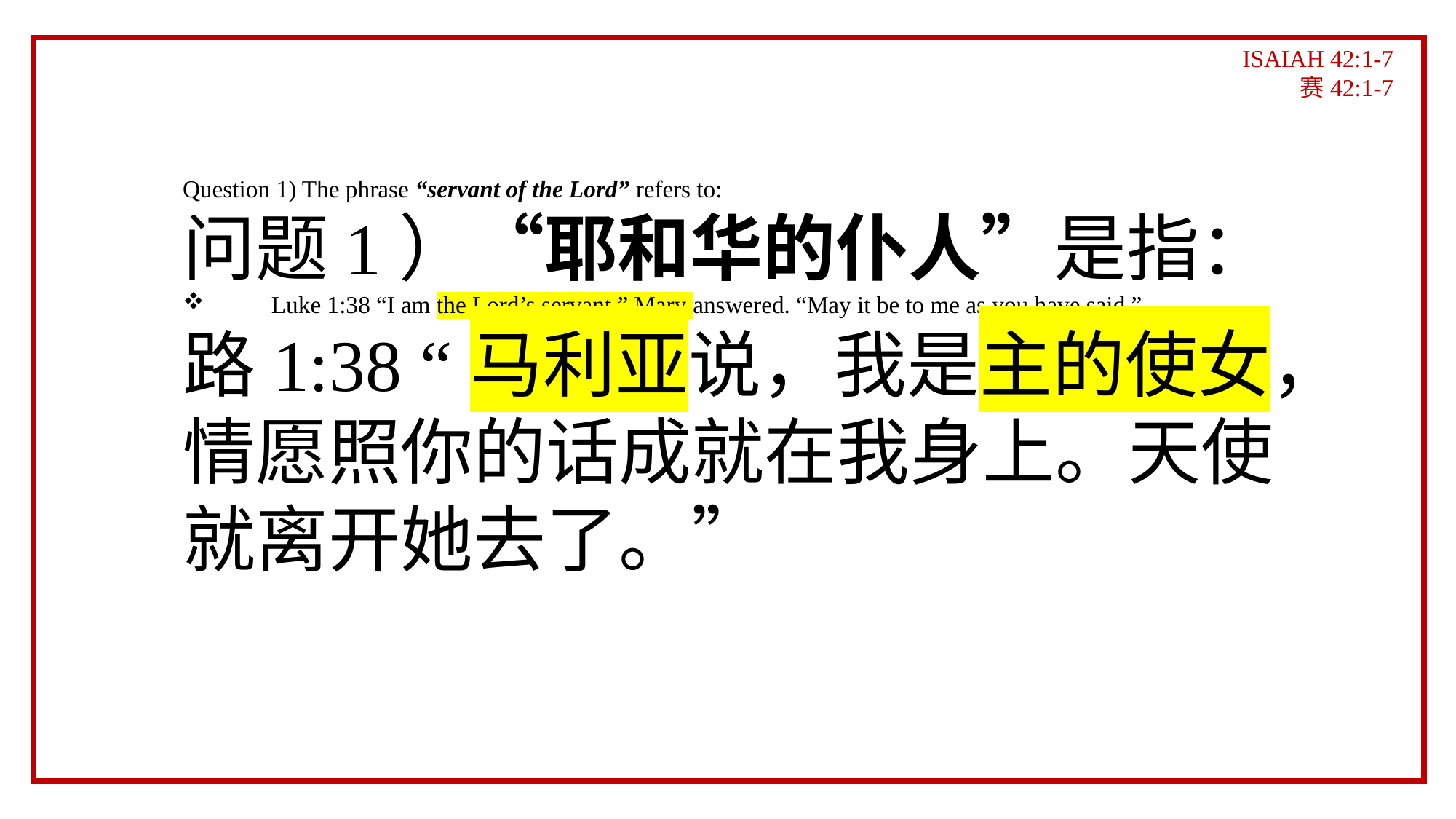

ISAIAH 42:1-7
赛42:1-7
Question 1) The phrase “servant of the Lord” refers to:
问题1）“耶和华的仆人”是指：
Luke 1:38 “I am the Lord’s servant,” Mary answered. “May it be to me as you have said.”
路1:38 “马利亚说，我是主的使女，情愿照你的话成就在我身上。天使就离开她去了。”